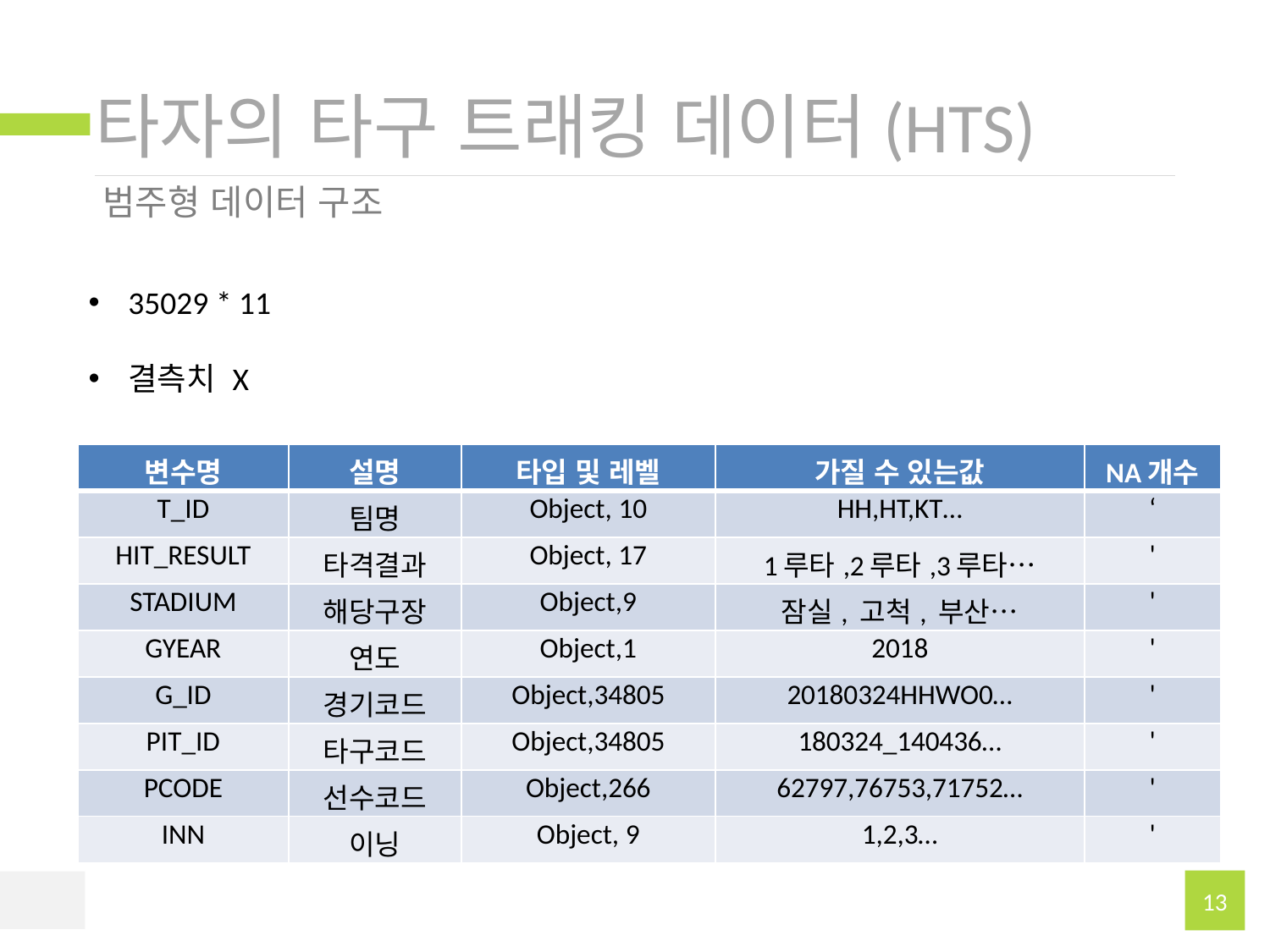

# 타자의 타구 트래킹 데이터(HTS)
범주형 데이터 구조
35029 * 11

결측치 X
| 변수명 | 설명 | 타입 및 레벨 | 가질 수 있는값 | NA개수 |
| --- | --- | --- | --- | --- |
| T\_ID | 팀명 | Object, 10 | HH,HT,KT… | ‘ |
| HIT\_RESULT | 타격결과 | Object, 17 | 1루타,2루타,3루타… | ' |
| STADIUM | 해당구장 | Object,9 | 잠실, 고척, 부산… | ' |
| GYEAR | 연도 | Object,1 | 2018 | ' |
| G\_ID | 경기코드 | Object,34805 | 20180324HHWO0… | ' |
| PIT\_ID | 타구코드 | Object,34805 | 180324\_140436… | ' |
| PCODE | 선수코드 | Object,266 | 62797,76753,71752… | ' |
| INN | 이닝 | Object, 9 | 1,2,3… | ' |